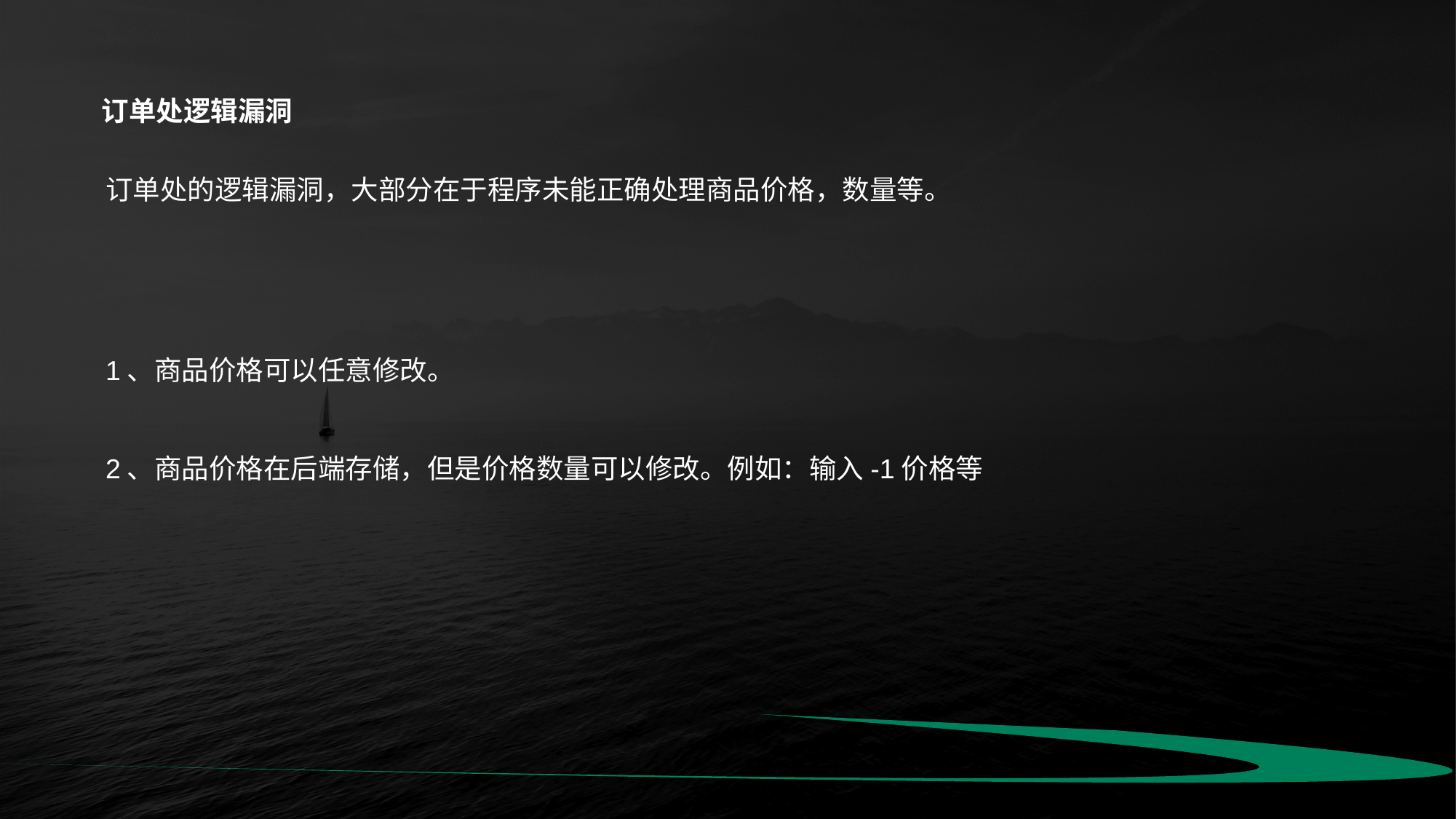

订单处逻辑漏洞
订单处的逻辑漏洞，大部分在于程序未能正确处理商品价格，数量等。
1、商品价格可以任意修改。

2、商品价格在后端存储，但是价格数量可以修改。例如：输入-1价格等